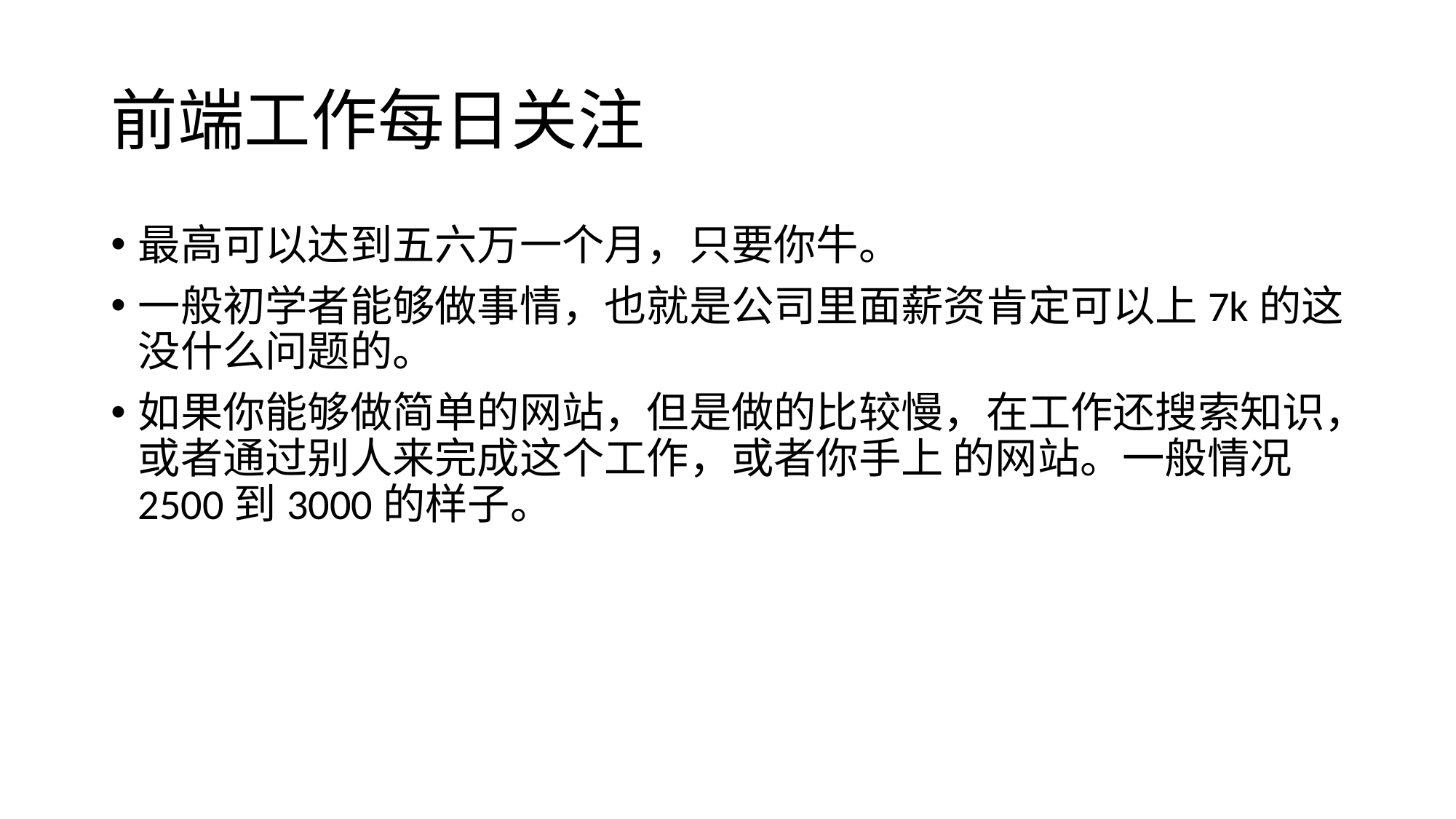

# 前端工作每日关注
最高可以达到五六万一个月，只要你牛。
一般初学者能够做事情，也就是公司里面薪资肯定可以上7k的这没什么问题的。
如果你能够做简单的网站，但是做的比较慢，在工作还搜索知识，或者通过别人来完成这个工作，或者你手上 的网站。一般情况2500到3000的样子。